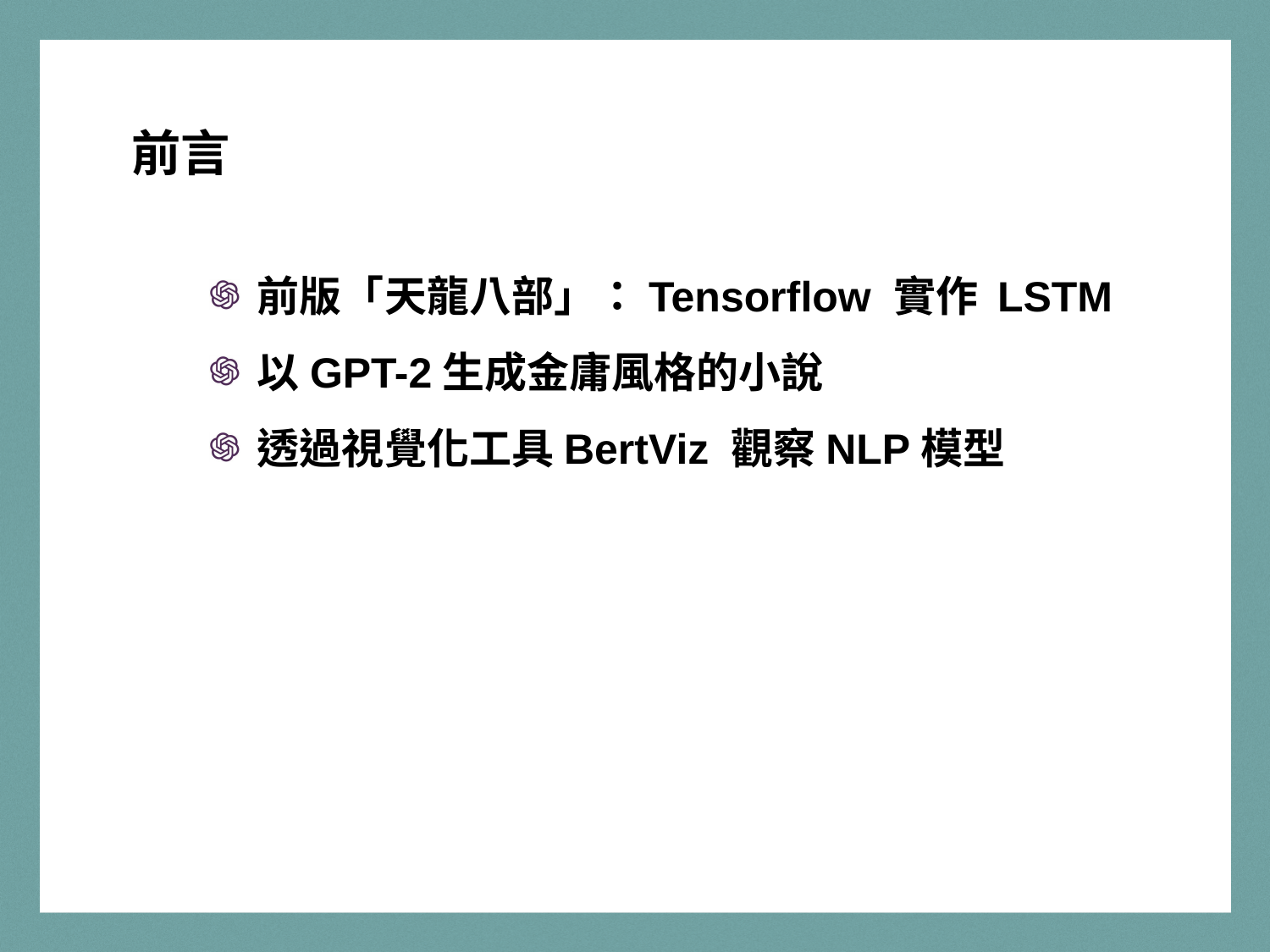

前言
前版「天龍八部」：Tensorflow 實作 LSTM
以GPT-2生成金庸風格的小說
透過視覺化工具BertViz 觀察NLP模型